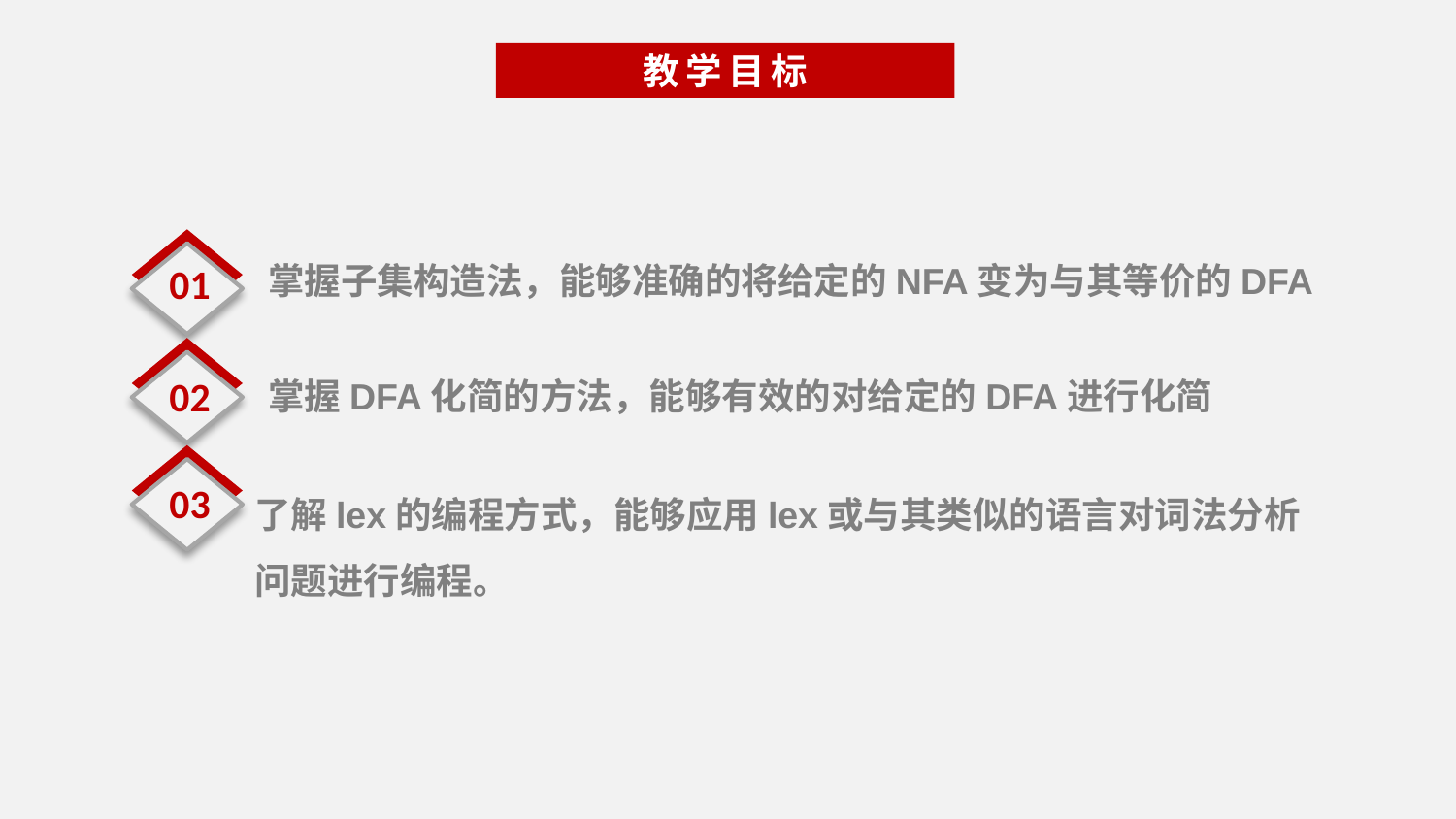

教学目标

01
掌握子集构造法，能够准确的将给定的NFA变为与其等价的DFA

02
掌握DFA化简的方法，能够有效的对给定的DFA进行化简

03
了解lex的编程方式，能够应用lex或与其类似的语言对词法分析问题进行编程。